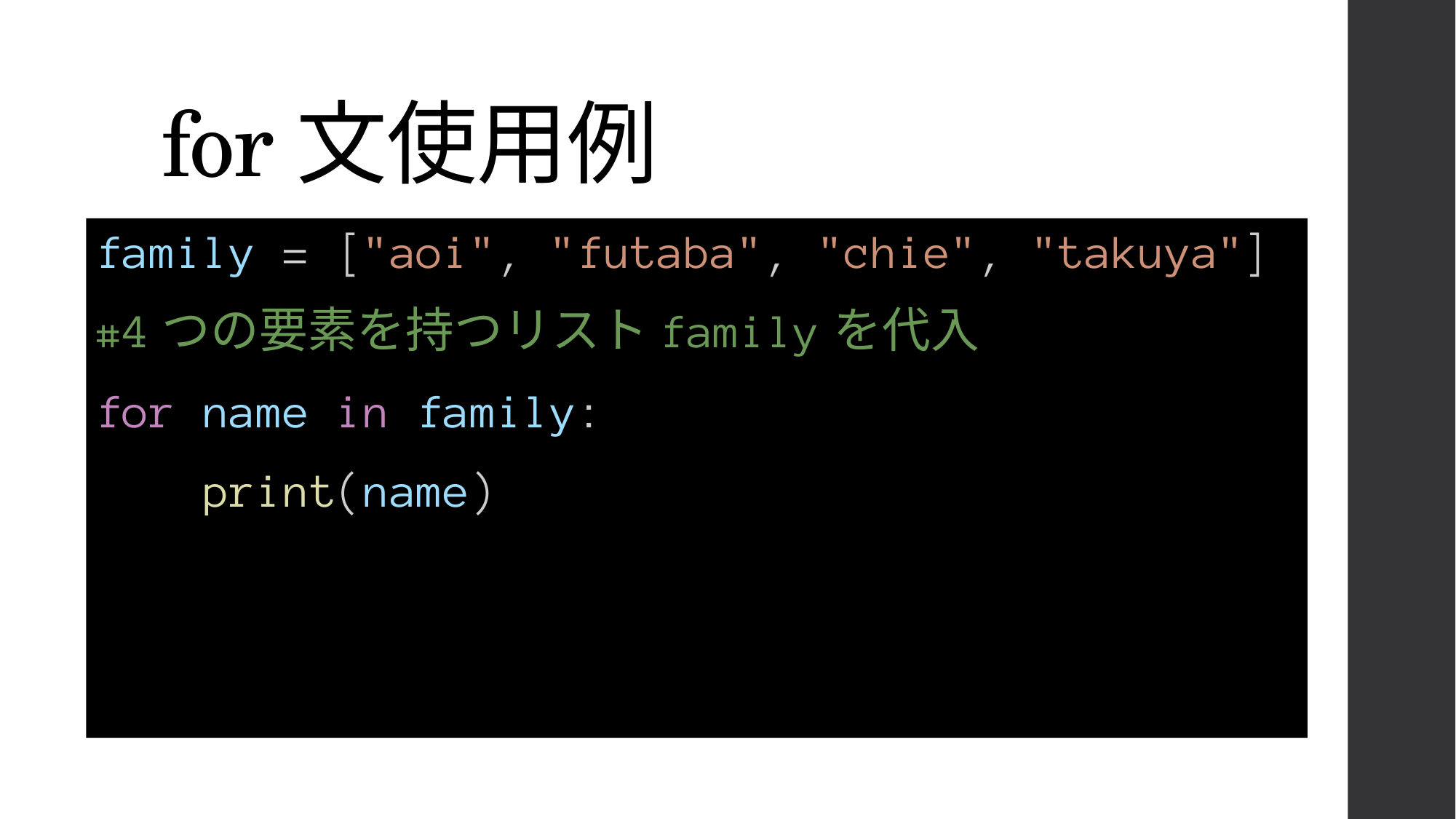

# for文使用例
family = ["aoi", "futaba", "chie", "takuya"]
#4つの要素を持つリストfamilyを代入
for name in family:
    print(name)